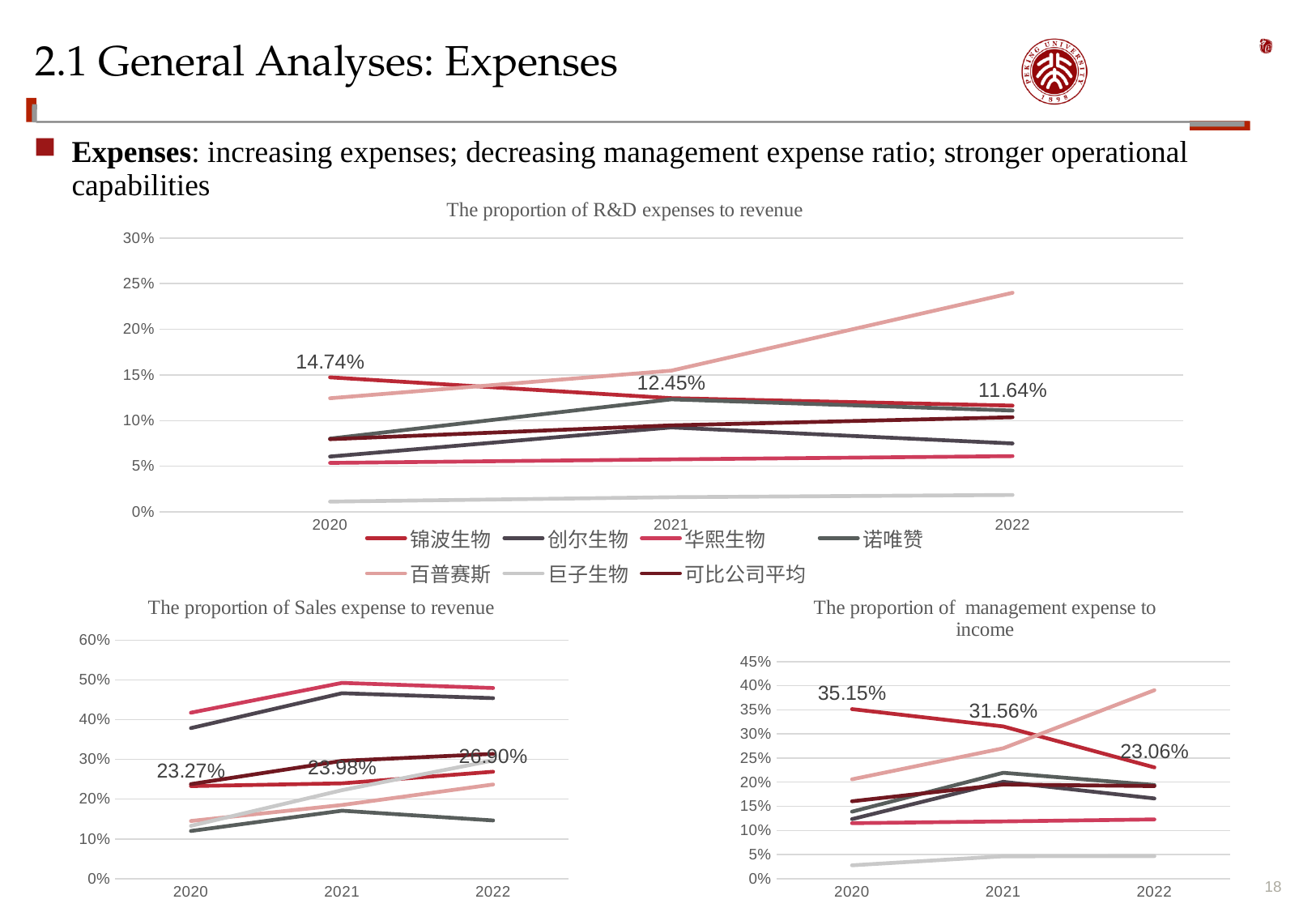

# 2.1 General Analyses: Expenses
Expenses: increasing expenses; decreasing management expense ratio; stronger operational capabilities

### Chart: The proportion of R&D expenses to revenue

| Category | 锦波生物 | 创尔生物 | 华熙生物 | 诺唯赞 | 百普赛斯 | 巨子生物 | 可比公司平均 |
|---|---|---|---|---|---|---|---|
| 2020 | 0.147388 | 0.060607 | 0.053616 | 0.080241 | 0.124435 | 0.0112177001744566 | 0.0795841166957428 |
| 2021 | 0.124527 | 0.092502 | 0.057468 | 0.123257 | 0.154693 | 0.0160428116901527 | 0.0947483019483588 |
| 2022 | 0.116383 | 0.074922 | 0.061044 | 0.110986 | 0.239979 | 0.0185434294671401 | 0.10364290491119 |

### Chart: The proportion of Sales expense to revenue

| Category | 锦波生物 | 创尔生物 | 华熙生物 | 诺唯赞 | 百普赛斯 | 巨子生物 | 可比公司平均 |
|---|---|---|---|---|---|---|---|
| 2020 | 0.232741 | 0.378756 | 0.41754 | 0.119995 | 0.145153 | 0.13281 | 0.2378325 |
| 2021 | 0.239752 | 0.466498 | 0.492378 | 0.170963 | 0.185303 | 0.222577 | 0.296245166666667 |
| 2022 | 0.26897 | 0.454076 | 0.479521 | 0.146373 | 0.23682 | 0.297403 | 0.3138605 |

### Chart: The proportion of  management expense to income

| Category | 锦波生物 | 创尔生物 | 华熙生物 | 诺唯赞 | 百普赛斯 | 巨子生物 | 可比公司平均 |
|---|---|---|---|---|---|---|---|
| 2020 | 0.351481 | 0.123501 | 0.115067 | 0.138906 | 0.205932 | 0.027658 | 0.160424166666667 |
| 2021 | 0.315614 | 0.200718 | 0.118705 | 0.219494 | 0.270205 | 0.046465 | 0.195200166666667 |
| 2022 | 0.230585 | 0.166231 | 0.122824 | 0.194083 | 0.390657 | 0.046765 | 0.1918575 |